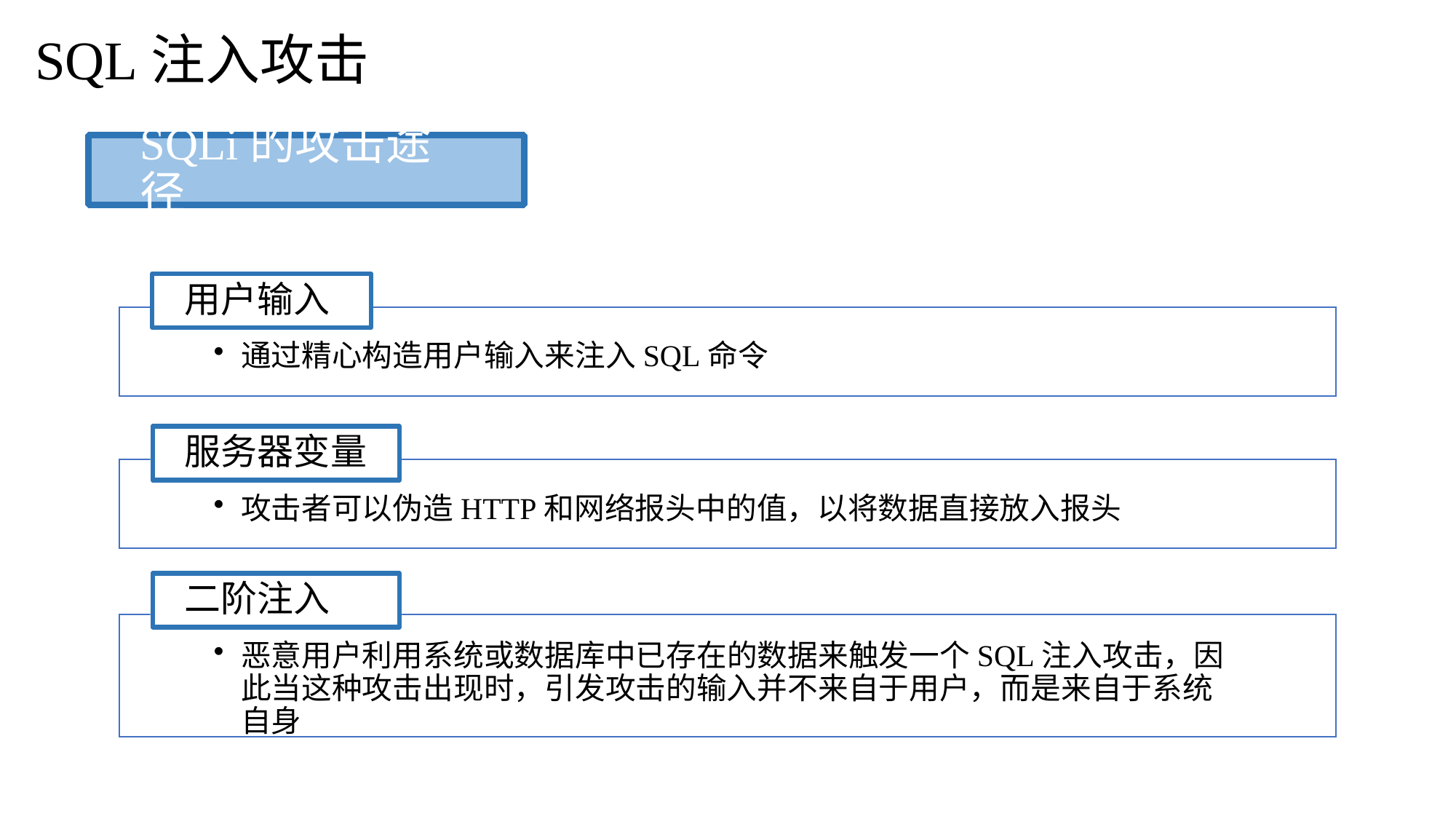

SQL注入攻击
SQLi的攻击途径

用户输入
通过精心构造用户输入来注入SQL命令

服务器变量
攻击者可以伪造HTTP和网络报头中的值，以将数据直接放入报头

二阶注入
恶意用户利用系统或数据库中已存在的数据来触发一个SQL注入攻击，因此当这种攻击出现时，引发攻击的输入并不来自于用户，而是来自于系统自身